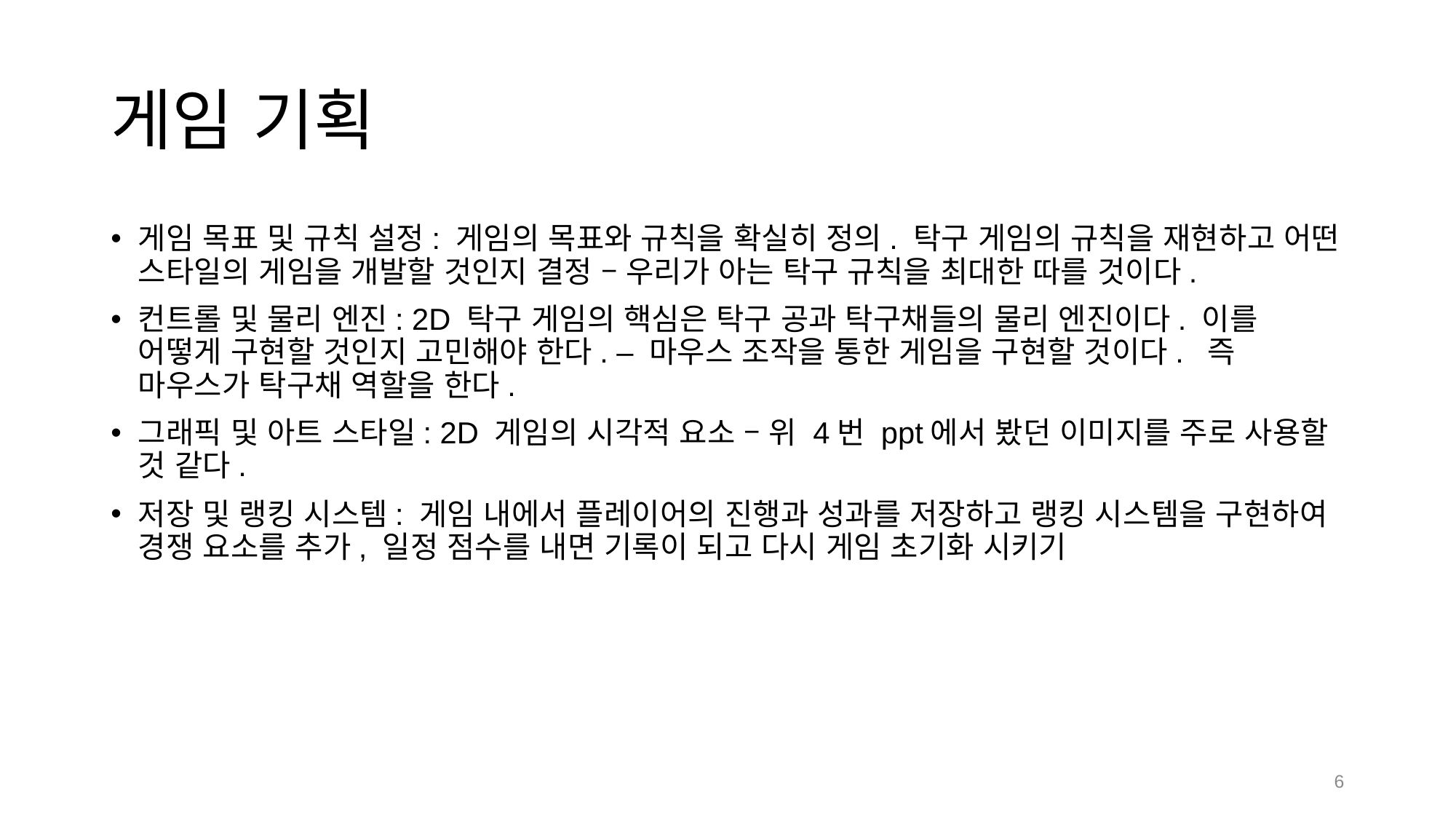

# 게임 기획
게임 목표 및 규칙 설정: 게임의 목표와 규칙을 확실히 정의. 탁구 게임의 규칙을 재현하고 어떤 스타일의 게임을 개발할 것인지 결정 – 우리가 아는 탁구 규칙을 최대한 따를 것이다.
컨트롤 및 물리 엔진: 2D 탁구 게임의 핵심은 탁구 공과 탁구채들의 물리 엔진이다. 이를 어떻게 구현할 것인지 고민해야 한다. – 마우스 조작을 통한 게임을 구현할 것이다.  즉 마우스가 탁구채 역할을 한다.
그래픽 및 아트 스타일: 2D 게임의 시각적 요소 – 위 4번 ppt에서 봤던 이미지를 주로 사용할 것 같다.
저장 및 랭킹 시스템: 게임 내에서 플레이어의 진행과 성과를 저장하고 랭킹 시스템을 구현하여 경쟁 요소를 추가, 일정 점수를 내면 기록이 되고 다시 게임 초기화 시키기
6